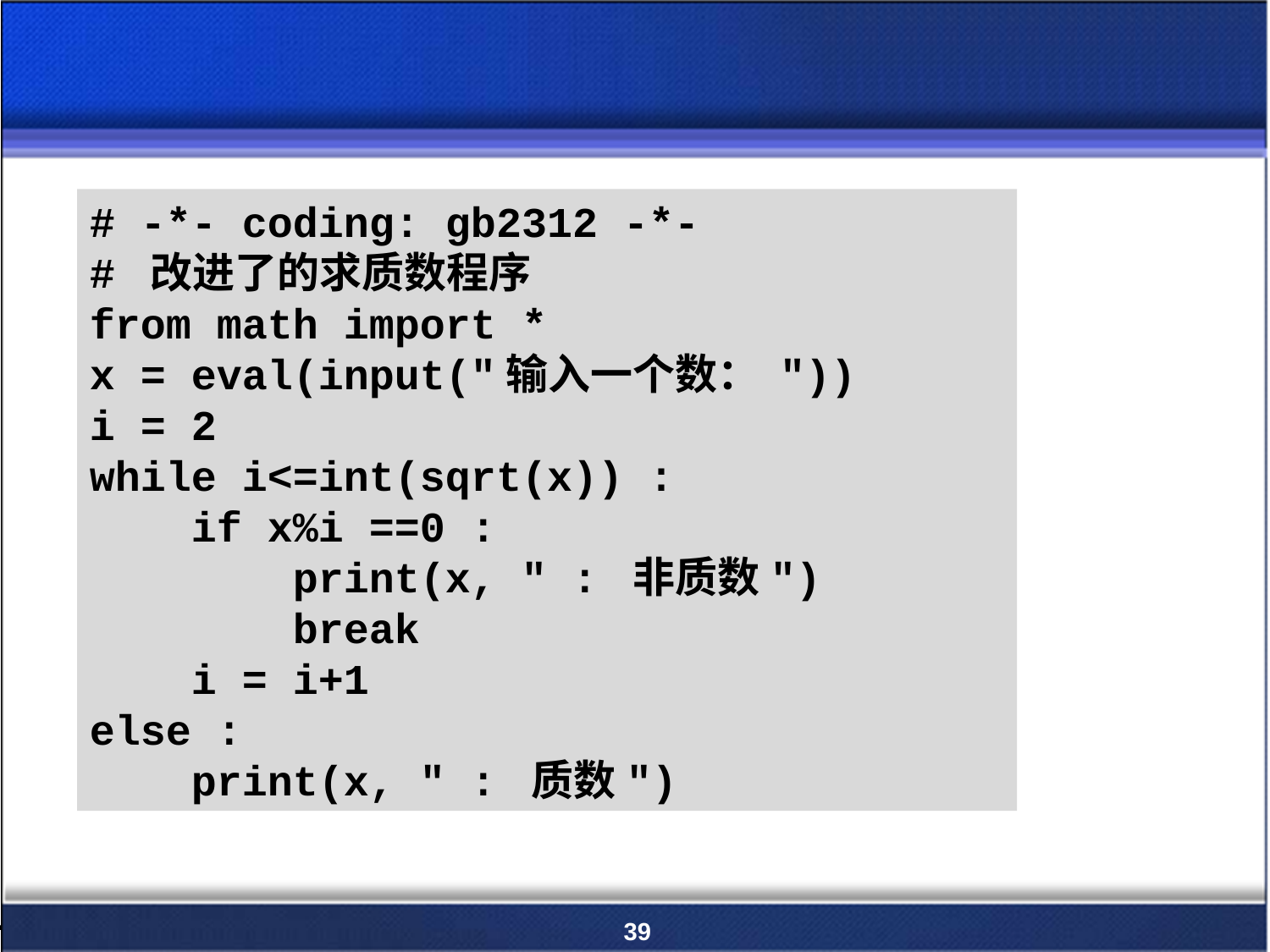

# -*- coding: gb2312 -*-
# 改进了的求质数程序
from math import *
x = eval(input("输入一个数： "))
i = 2
while i<=int(sqrt(x)) :
    if x%i ==0 :
        print(x, " : 非质数")
        break
    i = i+1
else :
    print(x, " : 质数")
39